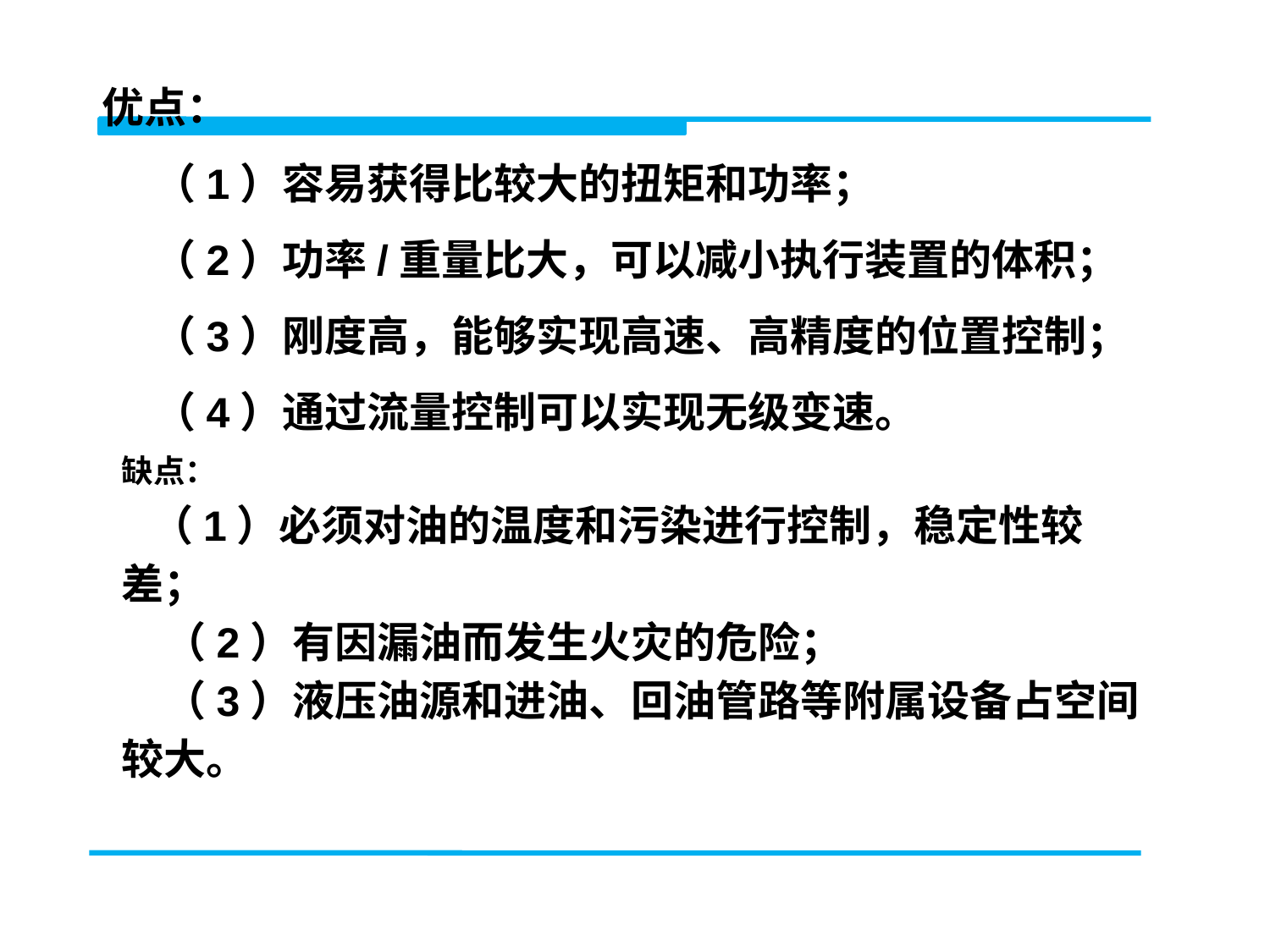

优点：
　 （1）容易获得比较大的扭矩和功率；
　 （2）功率/重量比大，可以减小执行装置的体积；
　 （3）刚度高，能够实现高速、高精度的位置控制；
　 （4）通过流量控制可以实现无级变速。
缺点：
  （1）必须对油的温度和污染进行控制，稳定性较差；
　（2）有因漏油而发生火灾的危险；
　（3）液压油源和进油、回油管路等附属设备占空间较大。